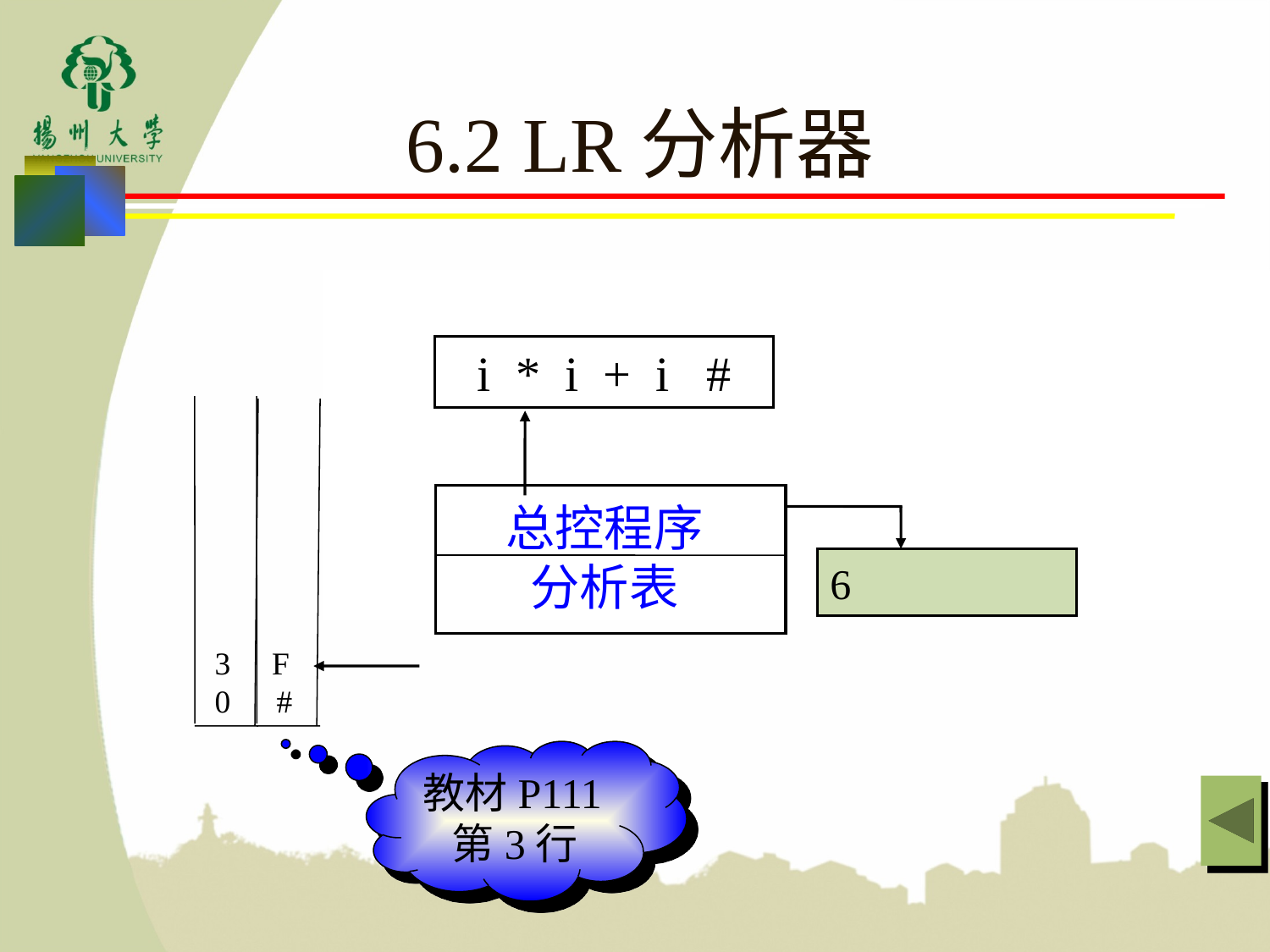

# 6.2 LR分析器
i  *  i  +  i   #

3
0

F
#

总控程序
分析表

6

教材P111第3行

19